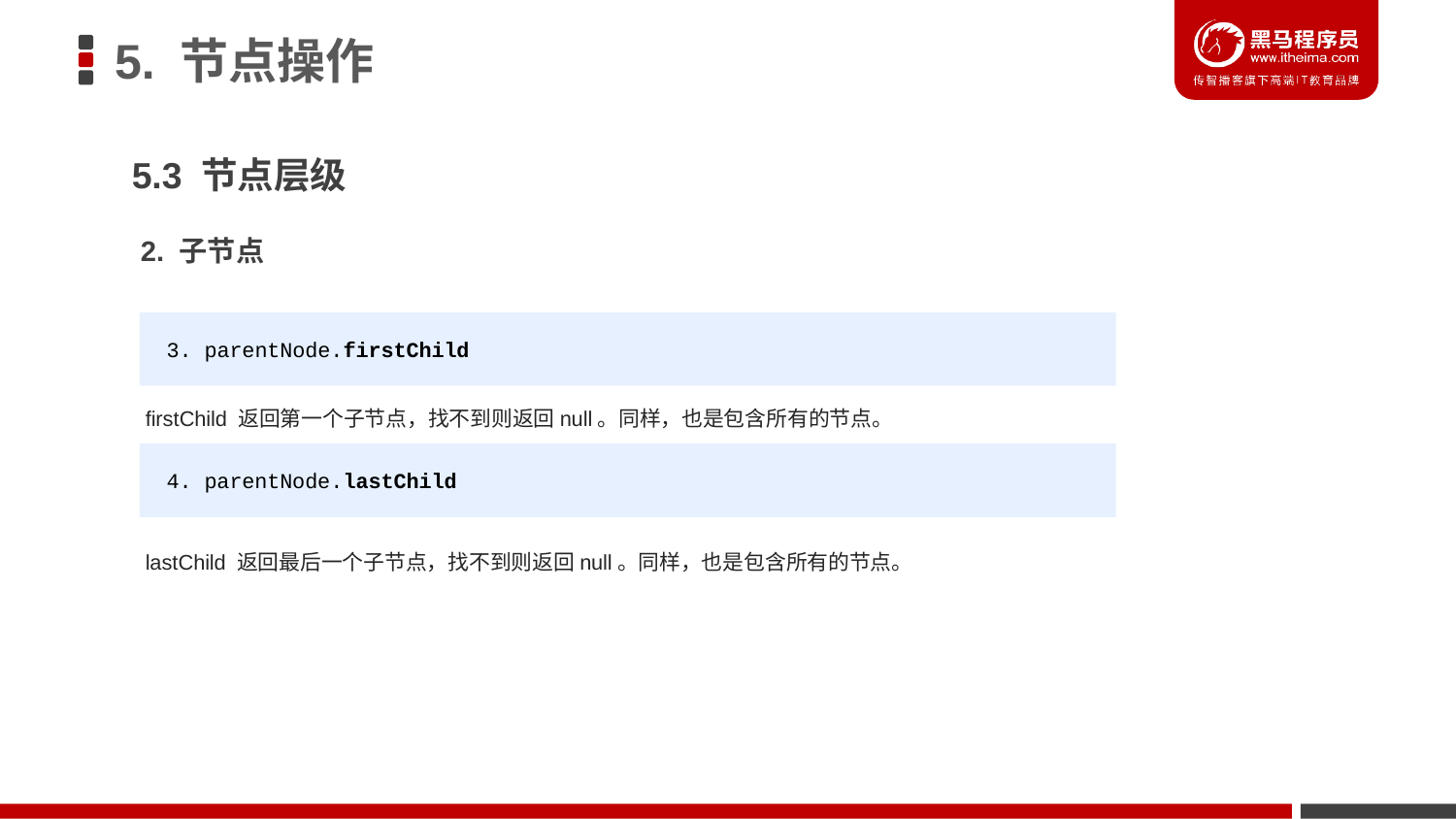

# 5. 节点操作
5.3 节点层级
2. 子节点
 3. parentNode.firstChild
firstChild 返回第一个子节点，找不到则返回null。同样，也是包含所有的节点。
 4. parentNode.lastChild
lastChild 返回最后一个子节点，找不到则返回null。同样，也是包含所有的节点。